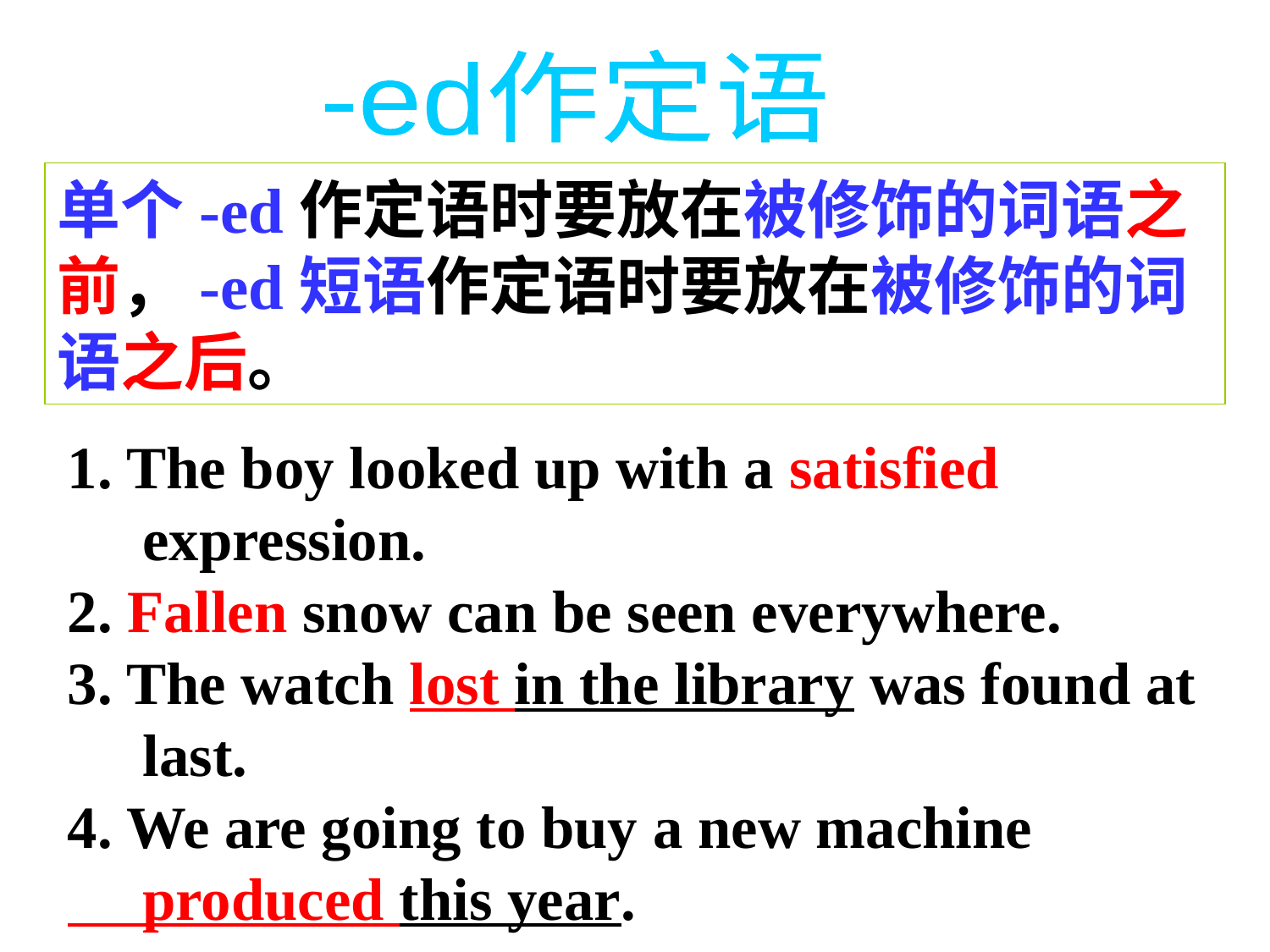

-ed作定语
单个-ed作定语时要放在被修饰的词语之前，-ed短语作定语时要放在被修饰的词语之后。
1. The boy looked up with a satisfied
     expression.
2. Fallen snow can be seen everywhere.
3. The watch lost in the library was found at
     last.
4. We are going to buy a new machine
     produced this year.